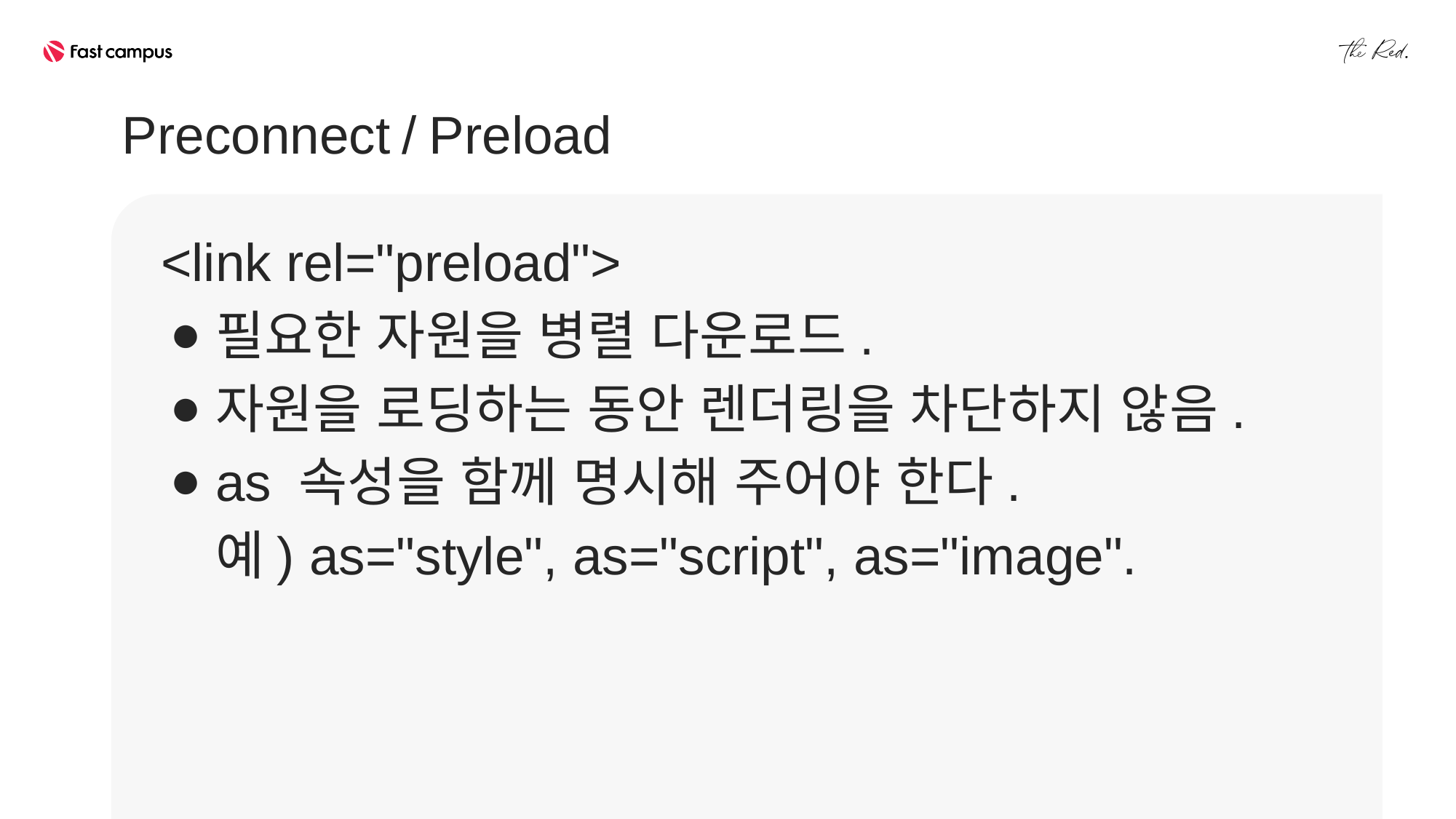

Preconnect / Preload
<link rel="preload">
필요한 자원을 병렬 다운로드.
자원을 로딩하는 동안 렌더링을 차단하지 않음.
as 속성을 함께 명시해 주어야 한다.
예) as="style", as="script", as="image".